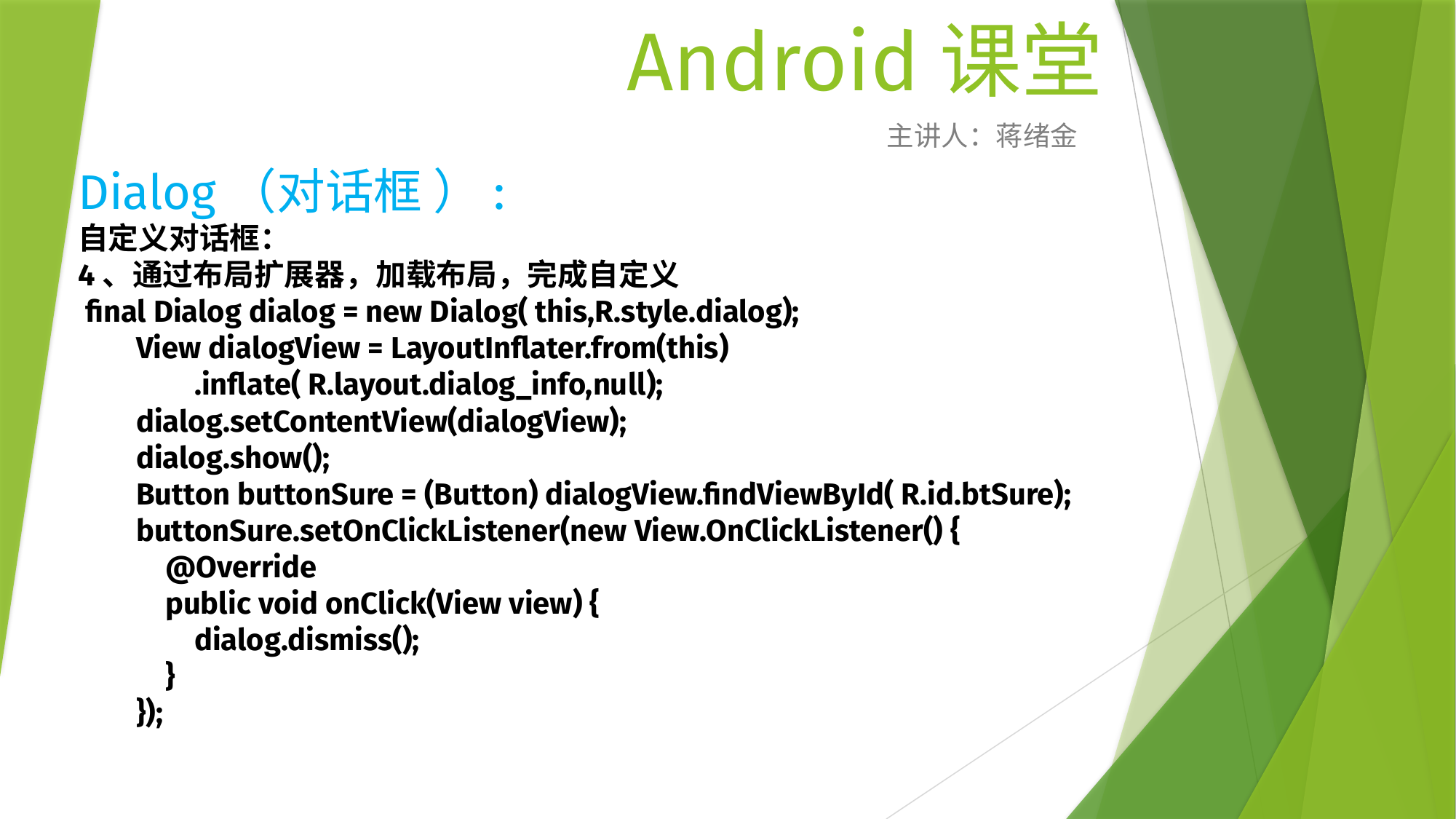

# Android课堂
主讲人：蒋绪金
Dialog（对话框 ）:
自定义对话框：
4、通过布局扩展器，加载布局，完成自定义
 final Dialog dialog = new Dialog( this,R.style.dialog);
        View dialogView = LayoutInflater.from(this)
                .inflate( R.layout.dialog_info,null);
        dialog.setContentView(dialogView);
        dialog.show();
        Button buttonSure = (Button) dialogView.findViewById( R.id.btSure);
        buttonSure.setOnClickListener(new View.OnClickListener() {
            @Override
            public void onClick(View view) {
                dialog.dismiss();
            }
        });